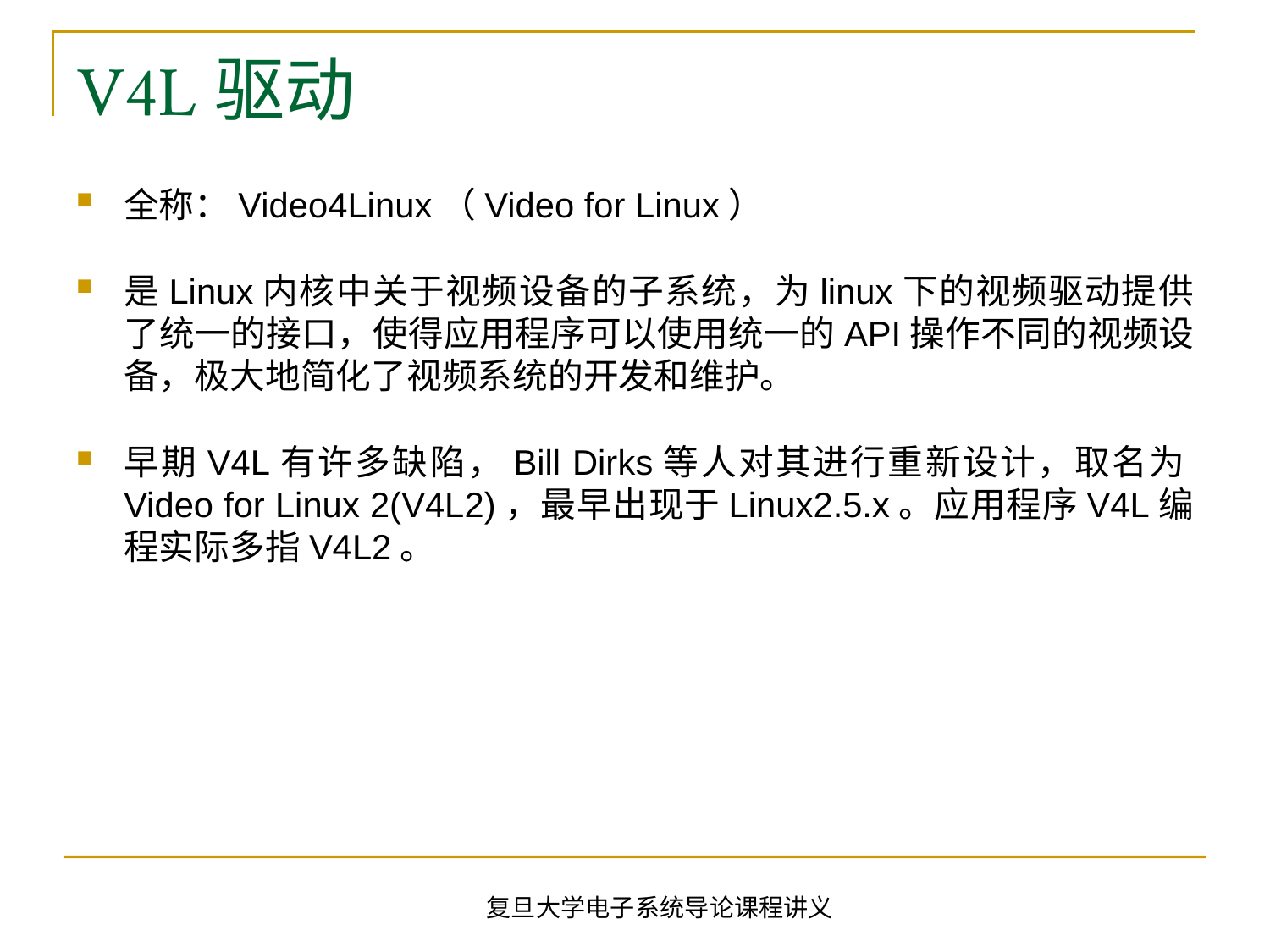

# V4L驱动
全称：Video4Linux（Video for Linux）

是Linux内核中关于视频设备的子系统，为linux下的视频驱动提供了统一的接口，使得应用程序可以使用统一的API操作不同的视频设备，极大地简化了视频系统的开发和维护。

早期V4L有许多缺陷，Bill Dirks等人对其进行重新设计，取名为Video for Linux 2(V4L2)，最早出现于Linux2.5.x。应用程序V4L编程实际多指V4L2。